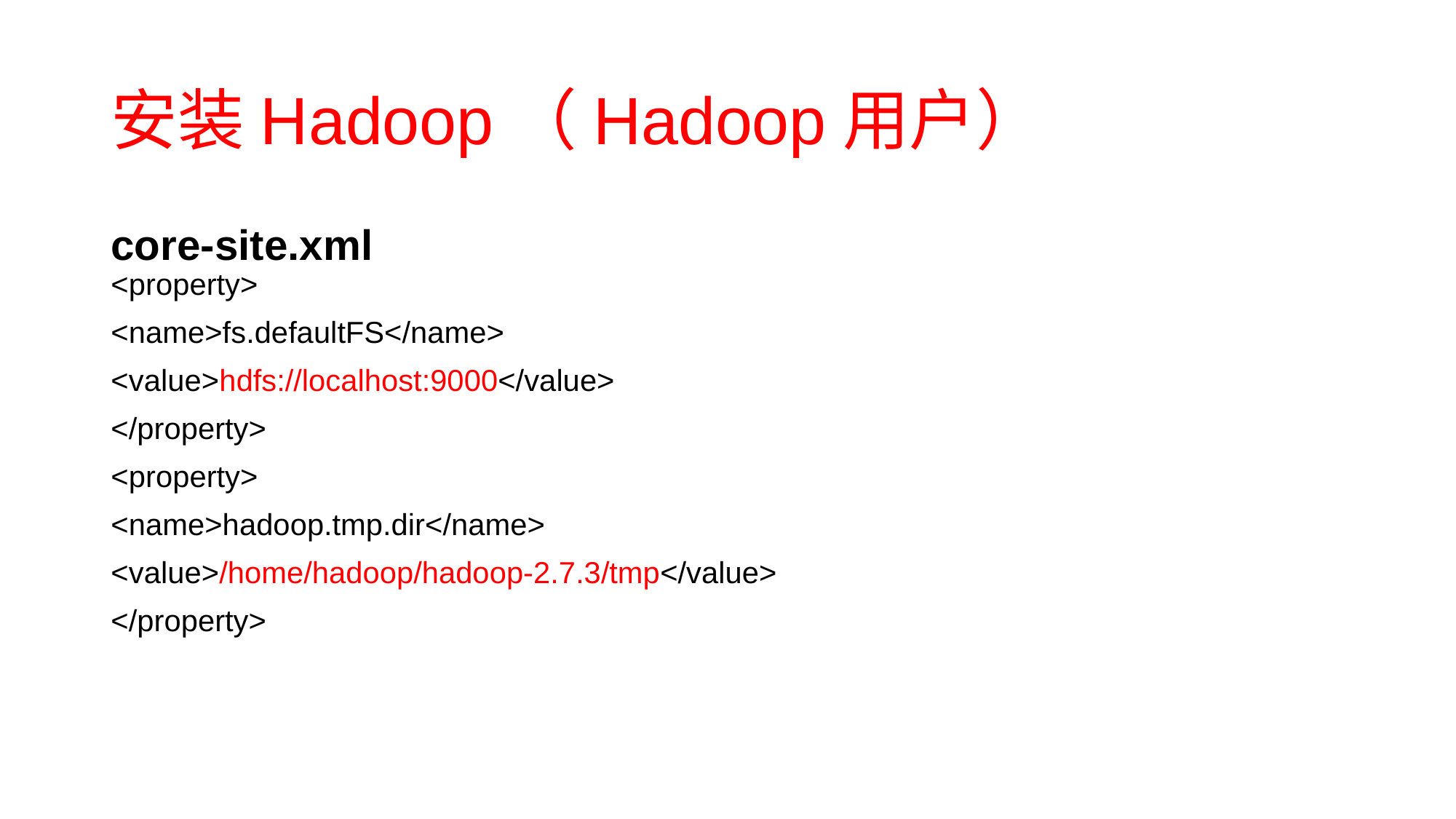

# 安装Hadoop（Hadoop用户）
core-site.xml
<property>
<name>fs.defaultFS</name>
<value>hdfs://localhost:9000</value>
</property>
<property>
<name>hadoop.tmp.dir</name>
<value>/home/hadoop/hadoop-2.7.3/tmp</value>
</property>